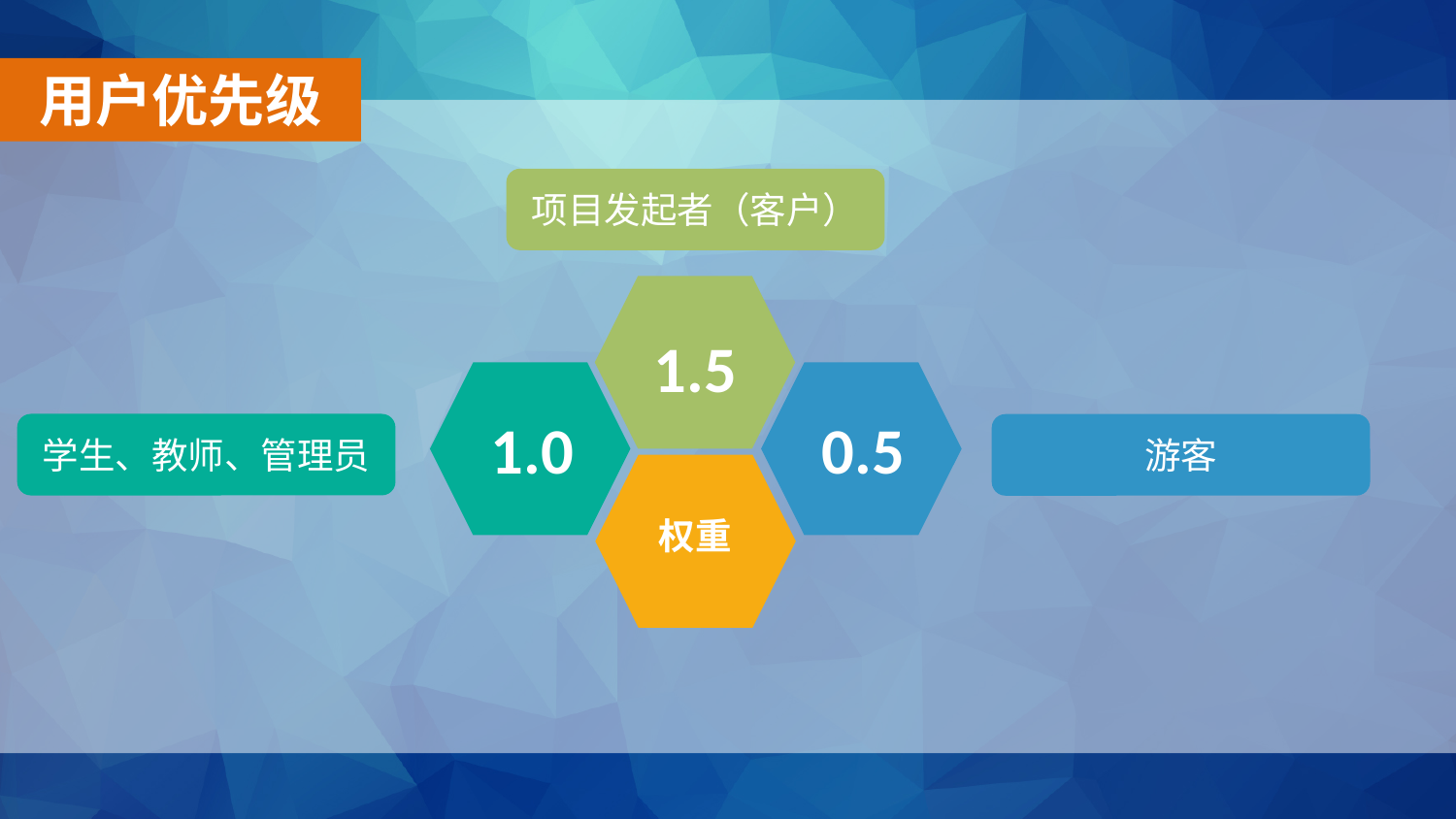

用户优先级

项目发起者（客户）

1.5

1.0
0.5

权重
学生、教师、管理员
游客